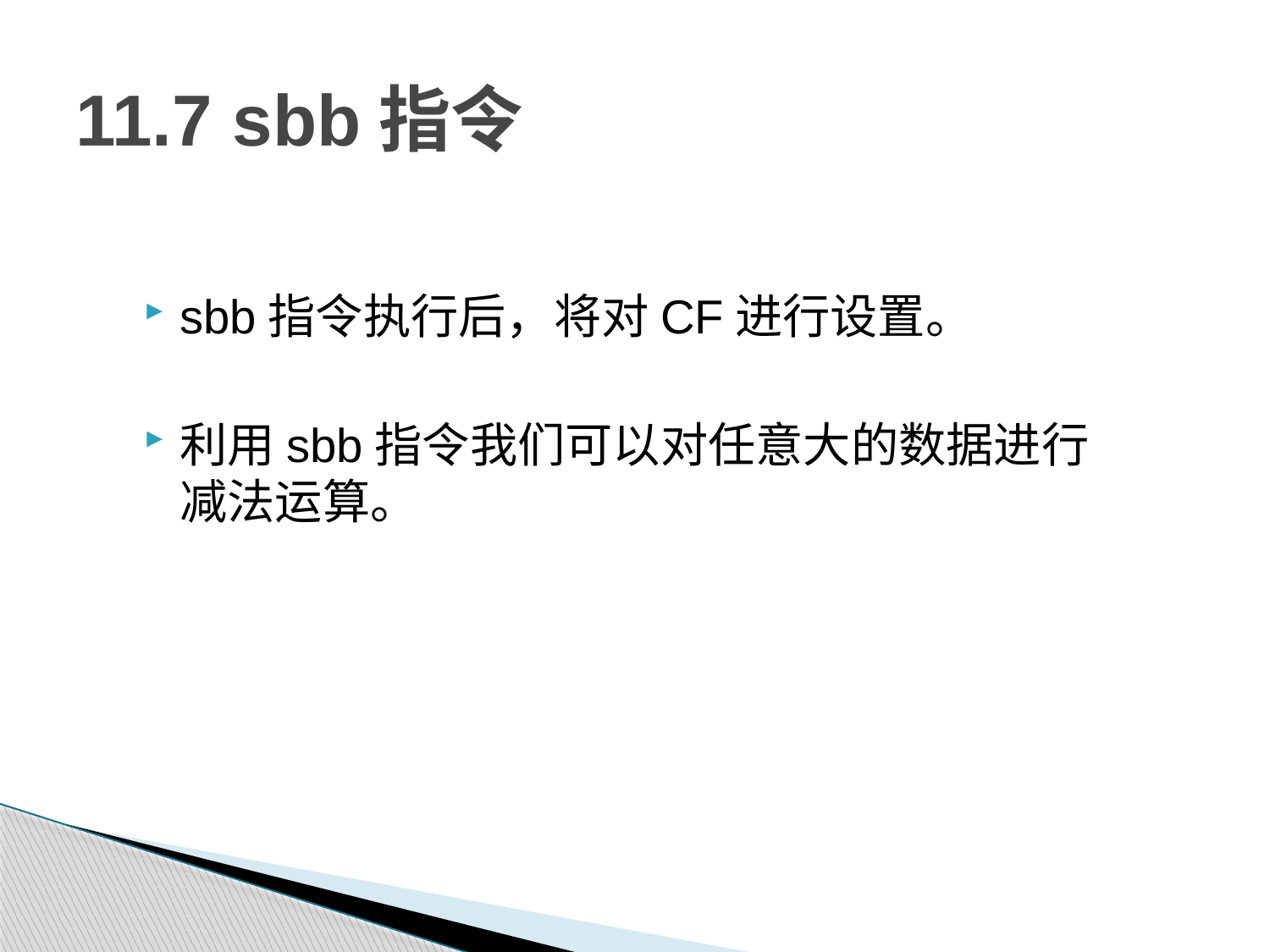

# 11.7 sbb指令
sbb指令执行后，将对CF进行设置。

利用sbb指令我们可以对任意大的数据进行减法运算。